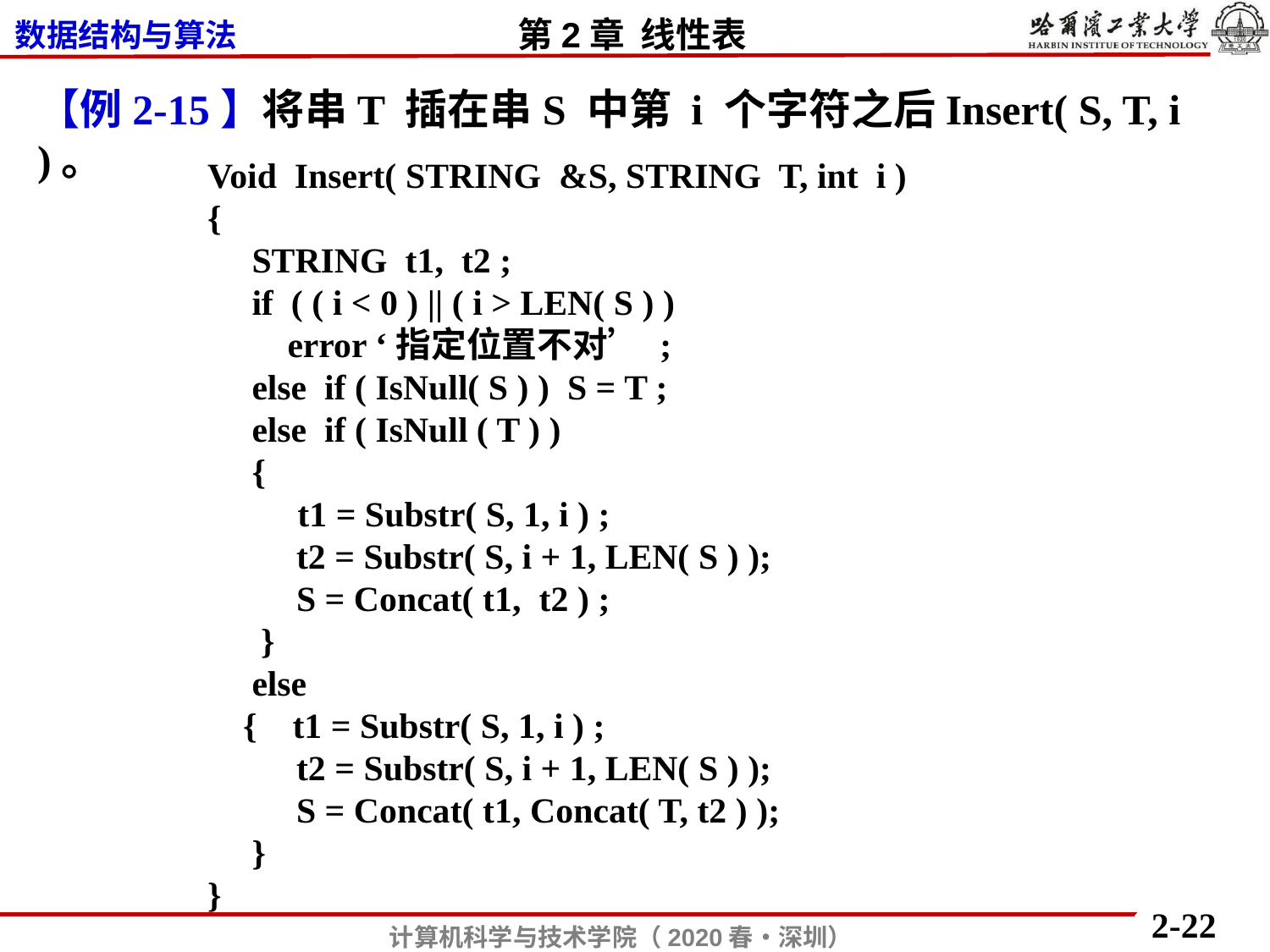

【例2-15】将串T 插在串S 中第 i 个字符之后Insert( S, T, i )。
Void  Insert( STRING  &S, STRING  T, int  i )
{
     STRING  t1,  t2 ;
     if  ( ( i < 0 ) || ( i > LEN( S ) )
         error ‘指定位置不对’ ;
     else  if ( IsNull( S ) )  S = T ;
     else  if ( IsNull ( T ) )
     {
   t1 = Substr( S, 1, i ) ;
          t2 = Substr( S, i + 1, LEN( S ) );
          S = Concat( t1,  t2 ) ;
      }
     else
    {    t1 = Substr( S, 1, i ) ;
          t2 = Substr( S, i + 1, LEN( S ) );
          S = Concat( t1, Concat( T, t2 ) );
     }
}